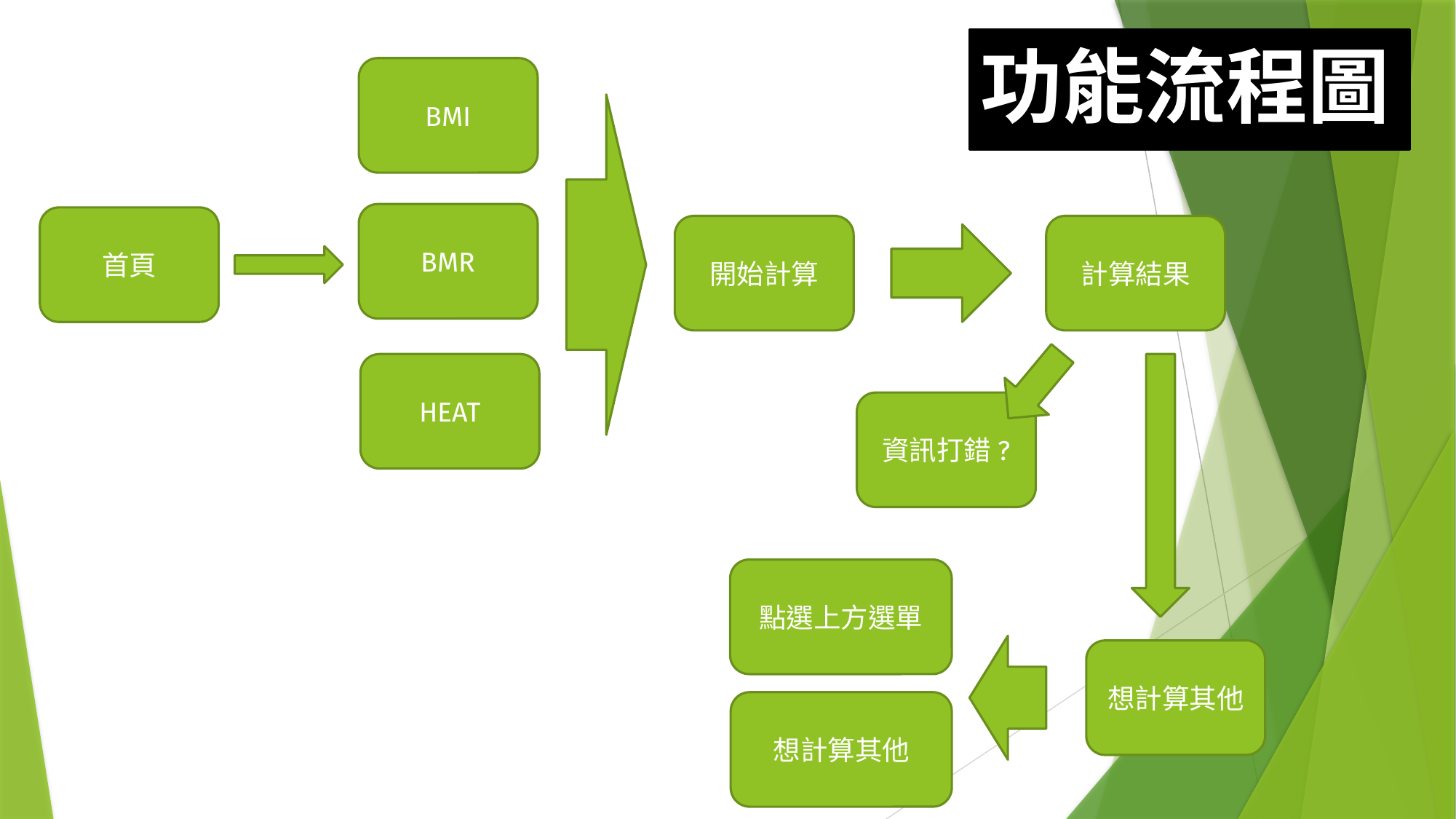

# 功能流程圖
BMI

BMR
首頁
開始計算

HEAT

計算結果

資訊打錯?
點選上方選單

想計算其他
想計算其他